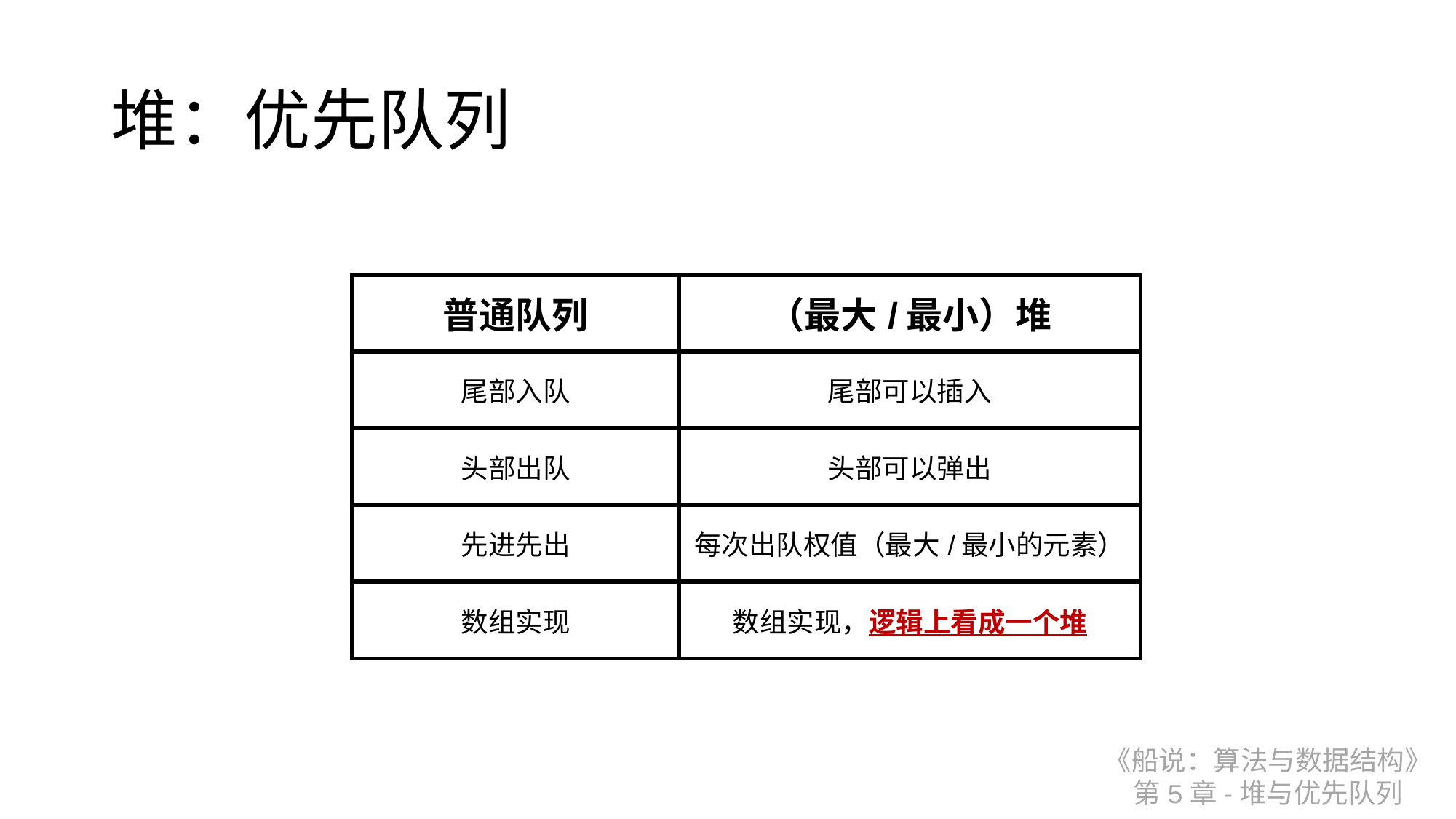

# 堆：优先队列
| 普通队列 | （最大/最小）堆 |
| --- | --- |
| 尾部入队 | 尾部可以插入 |
| 头部出队 | 头部可以弹出 |
| 先进先出 | 每次出队权值（最大/最小的元素） |
| 数组实现 | 数组实现，逻辑上看成一个堆 |